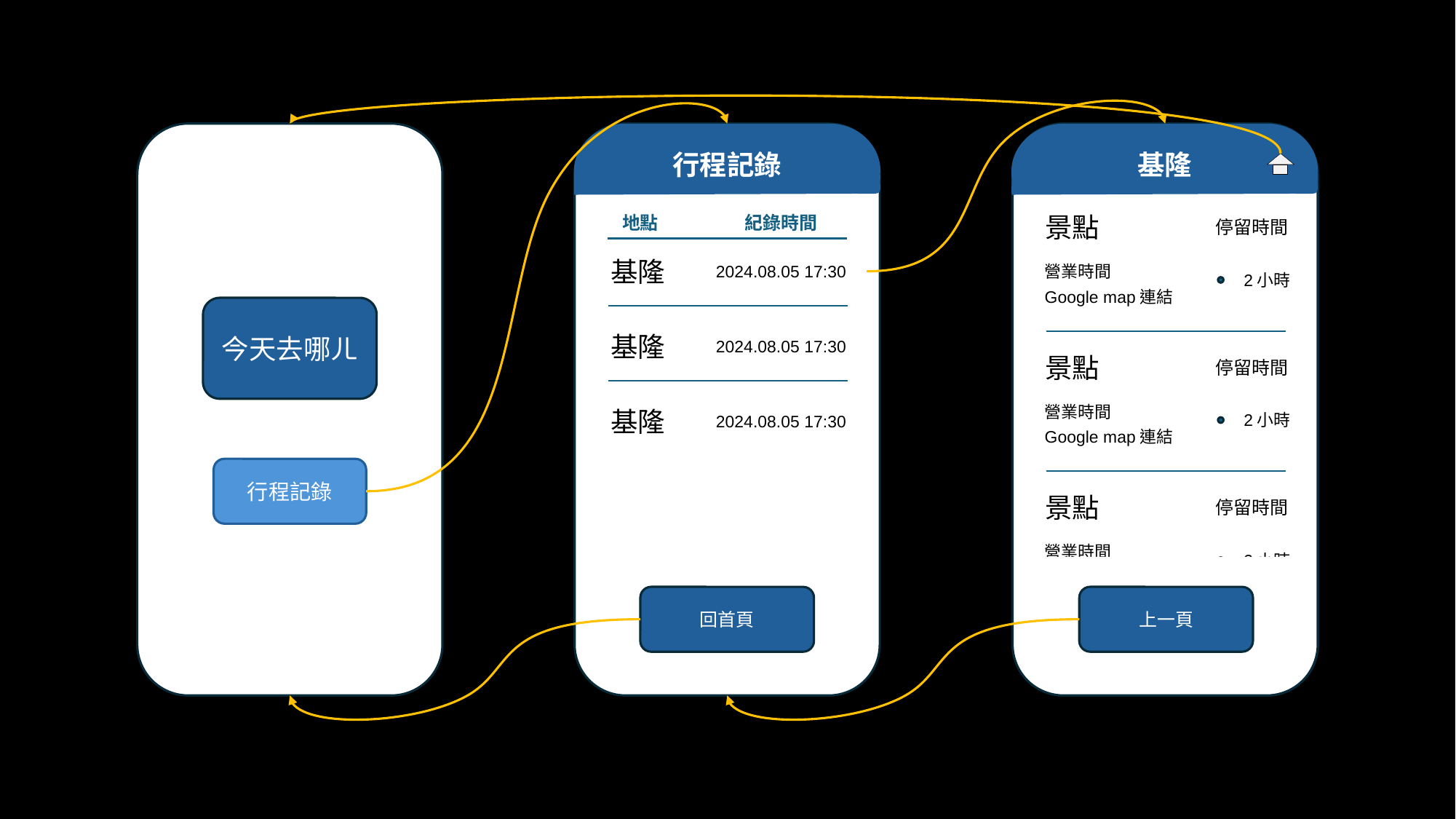

基隆
行程記錄
基隆

景點
停留時間
營業時間
2小時

Google map連結
地點
紀錄時間
基隆
2024.08.05 17:30
今天去哪ㄦ
基隆
2024.08.05 17:30
景點
停留時間
營業時間
2小時

Google map連結
基隆
2024.08.05 17:30
行程記錄
景點
停留時間
營業時間
2小時

Google map連結

回首頁
上一頁